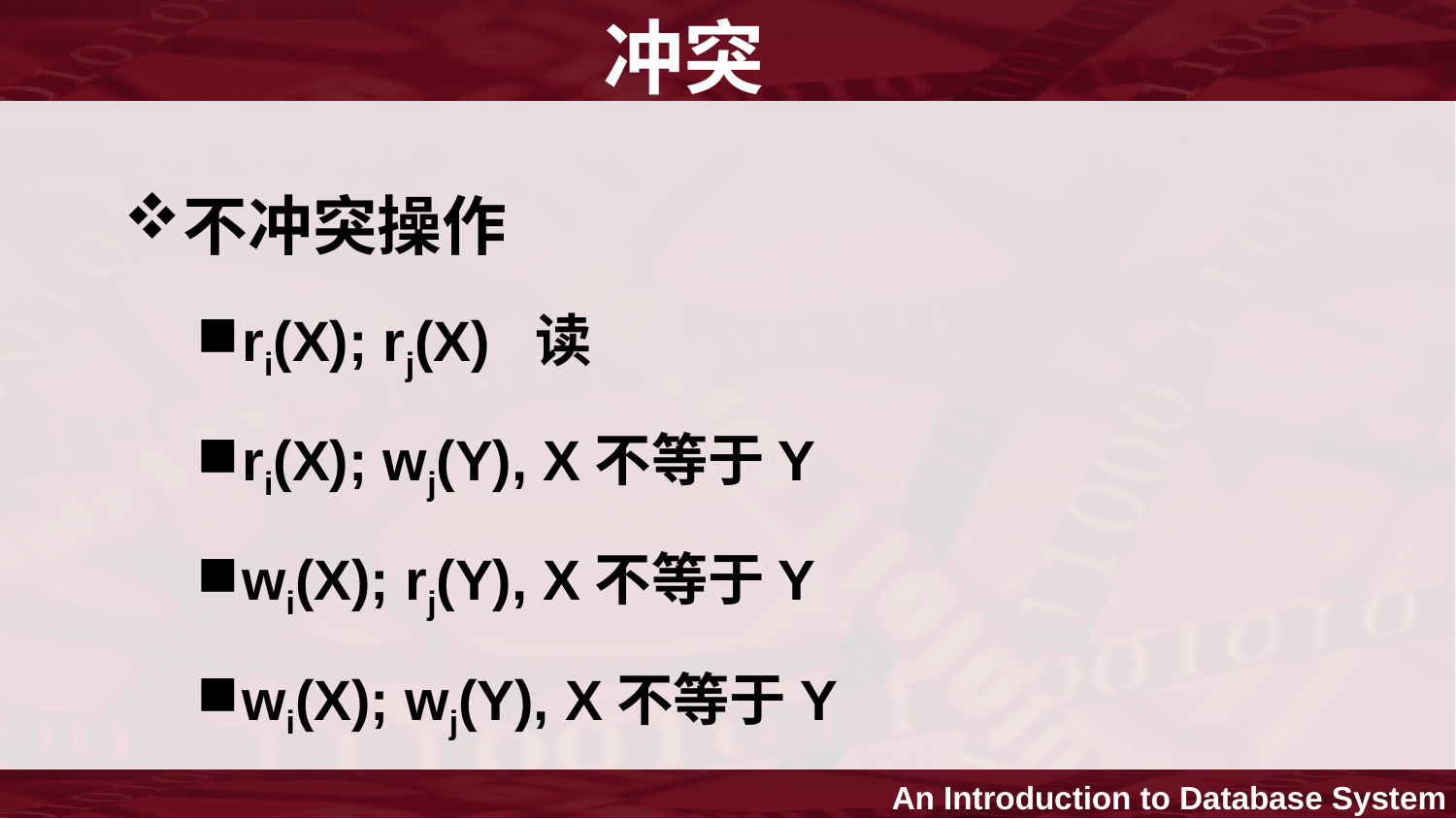

# 冲突
不冲突操作
ri(X); rj(X)  读
ri(X); wj(Y), X不等于Y
wi(X); rj(Y), X不等于Y
wi(X); wj(Y), X不等于Y